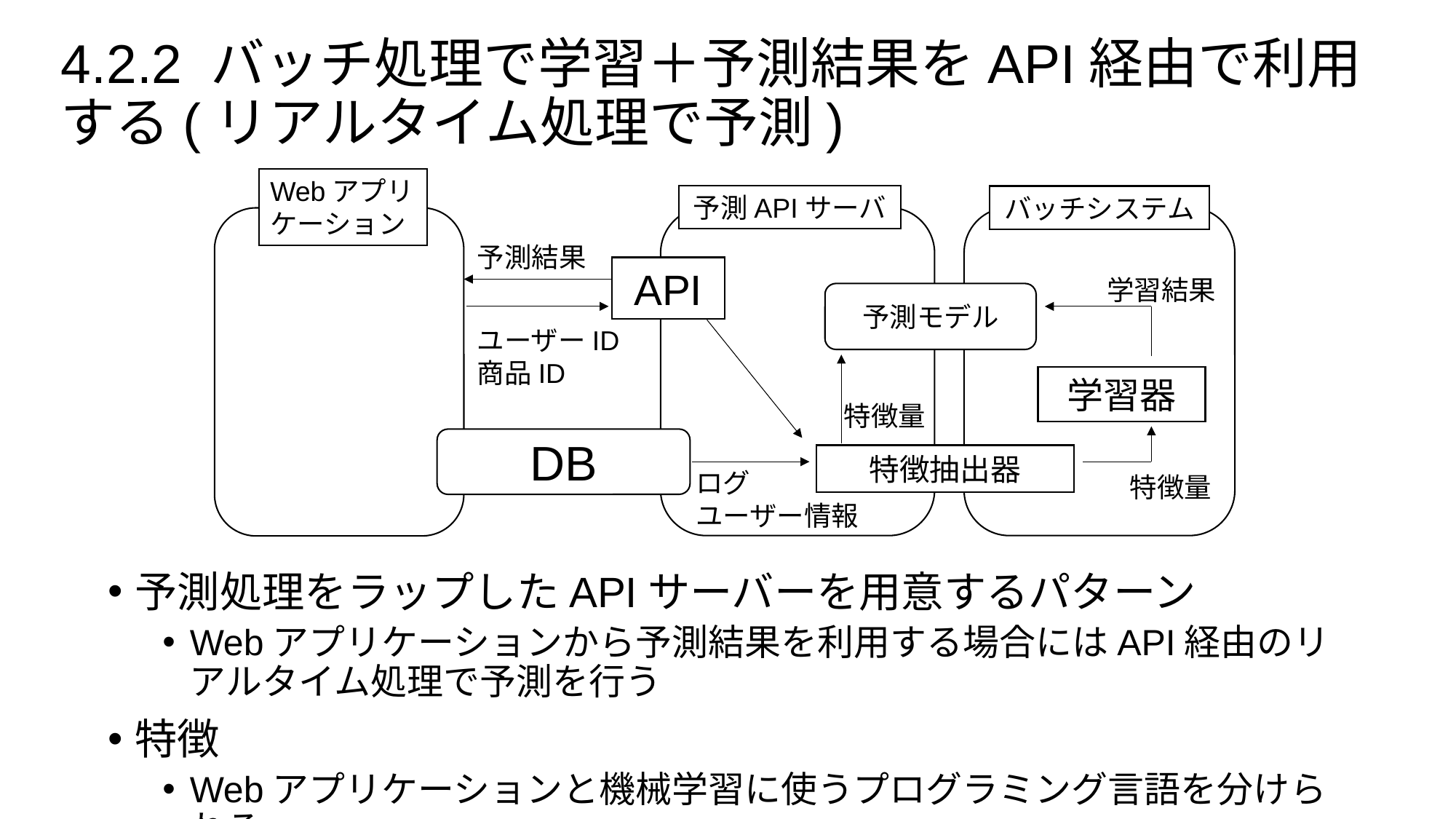

# 4.2.2 バッチ処理で学習＋予測結果をAPI経由で利用する(リアルタイム処理で予測)
Webアプリ
ケーション
予測APIサーバ
バッチシステム

予測結果
API
学習結果
予測モデル
ユーザーID
商品ID
学習器
特徴量
DB
特徴抽出器
ログ
ユーザー情報
特徴量
予測処理をラップしたAPIサーバーを用意するパターン
Webアプリケーションから予測結果を利用する場合にはAPI経由のリアルタイム処理で予測を行う
特徴
Webアプリケーションと機械学習に使うプログラミング言語を分けられる
Webアプリケーション側のイベントに対してリアルタイム処理で予測